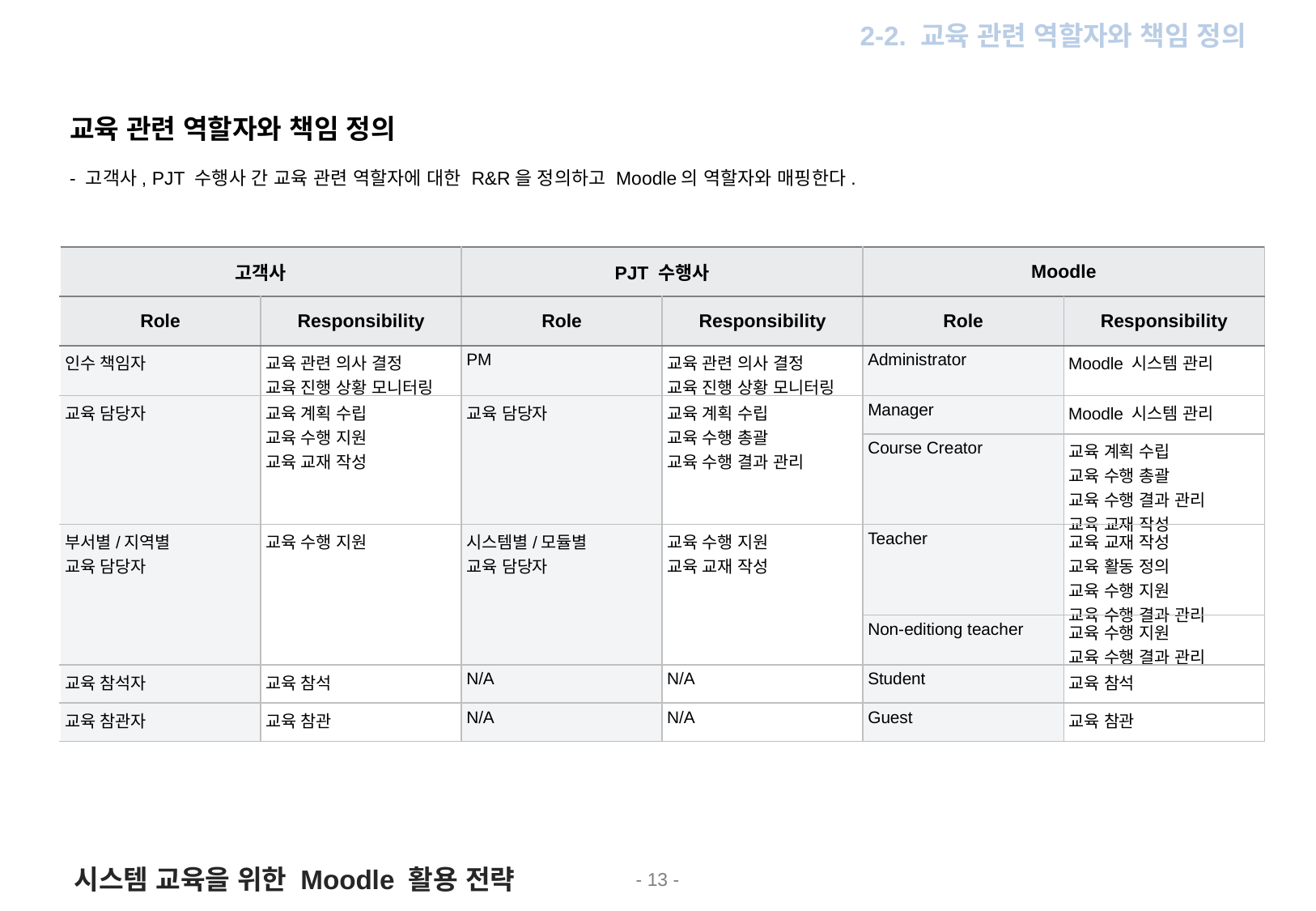

2. 교육 환경 분석
2-2. 교육 관련 역할자와 책임 정의
교육 관련 역할자와 책임 정의

- 고객사, PJT 수행사 간 교육 관련 역할자에 대한 R&R을 정의하고 Moodle의 역할자와 매핑한다.
| 고객사 |  | PJT 수행사 |  | Moodle |  |
| --- | --- | --- | --- | --- | --- |
| Role | Responsibility | Role | Responsibility | Role | Responsibility |
| 인수 책임자 | 교육 관련 의사 결정 교육 진행 상황 모니터링 | PM | 교육 관련 의사 결정 교육 진행 상황 모니터링 | Administrator | Moodle 시스템 관리 |
| 교육 담당자 | 교육 계획 수립 교육 수행 지원 교육 교재 작성 | 교육 담당자 | 교육 계획 수립 교육 수행 총괄 교육 수행 결과 관리 | Manager | Moodle 시스템 관리 |
|  |  |  |  | Course Creator | 교육 계획 수립 교육 수행 총괄 교육 수행 결과 관리 교육 교재 작성 |
| 부서별/지역별 교육 담당자 | 교육 수행 지원 | 시스템별/모듈별 교육 담당자 | 교육 수행 지원 교육 교재 작성 | Teacher | 교육 교재 작성 교육 활동 정의 교육 수행 지원 교육 수행 결과 관리 |
|  |  |  |  | Non-editiong teacher | 교육 수행 지원 교육 수행 결과 관리 |
| 교육 참석자 | 교육 참석 | N/A | N/A | Student | 교육 참석 |
| 교육 참관자 | 교육 참관 | N/A | N/A | Guest | 교육 참관 |